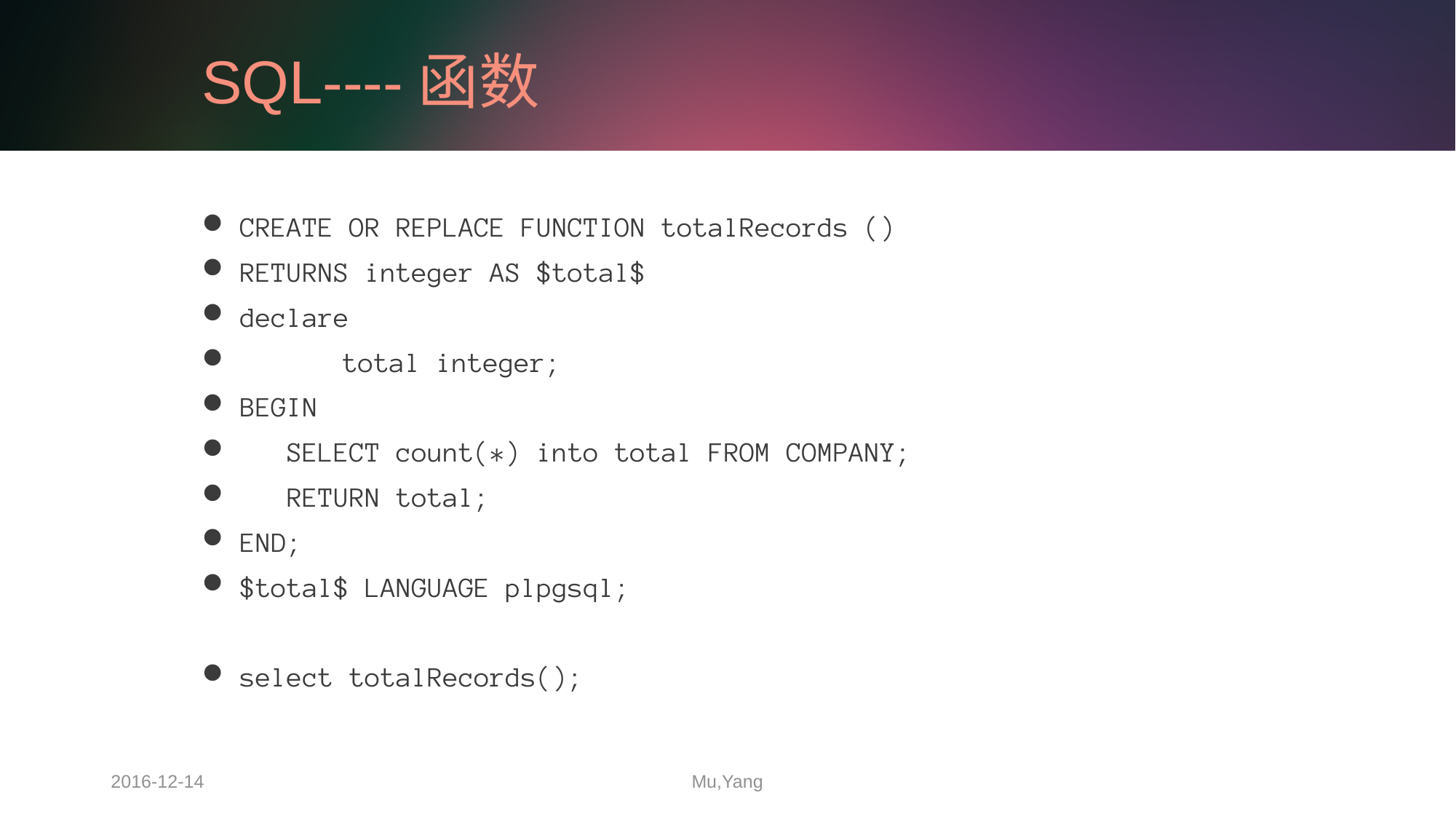

# SQL----函数
CREATE OR REPLACE FUNCTION totalRecords ()
RETURNS integer AS $total$
declare
	total integer;
BEGIN
   SELECT count(*) into total FROM COMPANY;
   RETURN total;
END;
$total$ LANGUAGE plpgsql;

select totalRecords();
2016-12-14
Mu,Yang
103